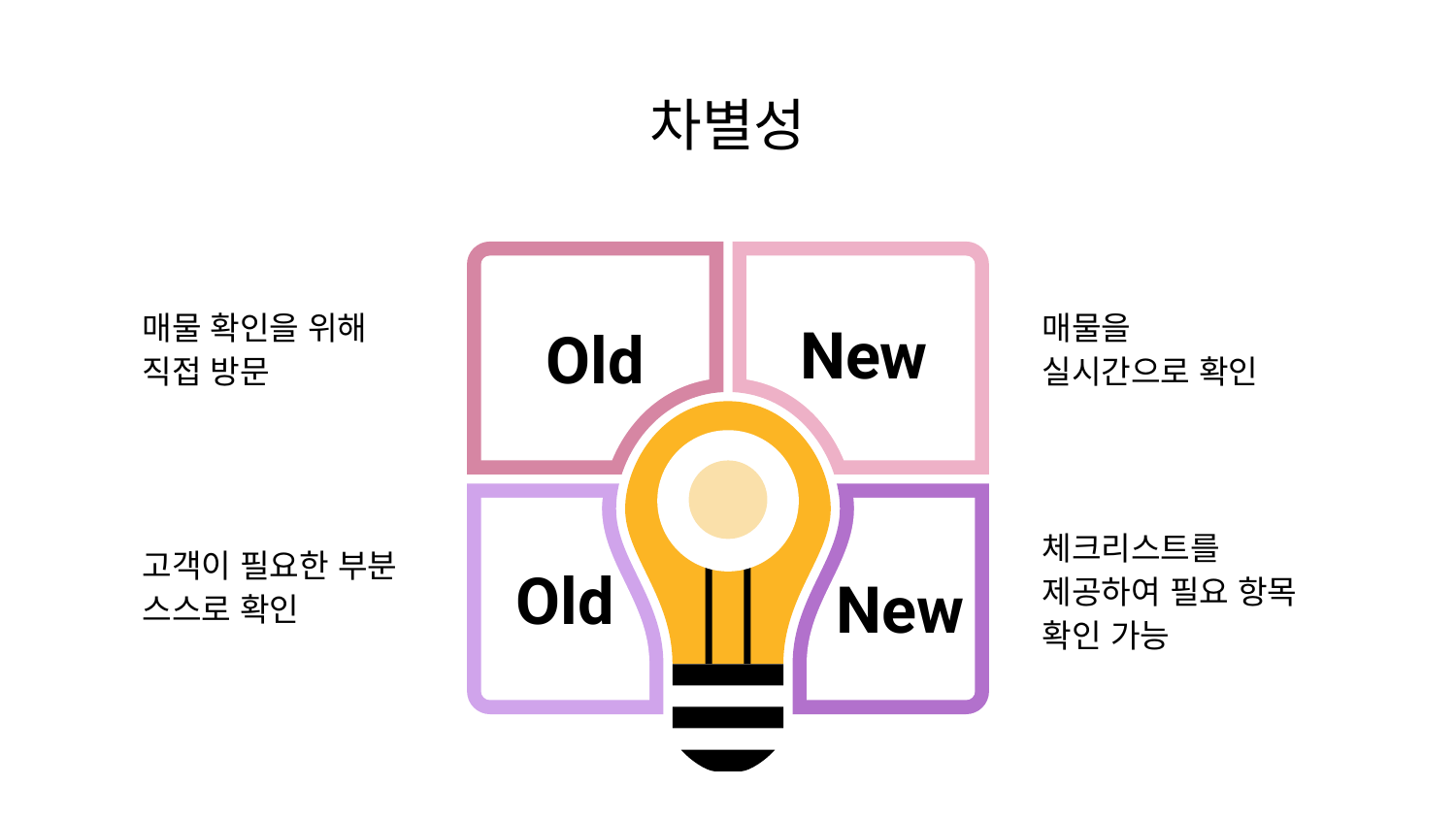

# 차별성

Old

Old

New
매물 확인을 위해
직접 방문

매물을
실시간으로 확인

체크리스트를
제공하여 필요 항목
확인 가능

고객이 필요한 부분
스스로 확인

New